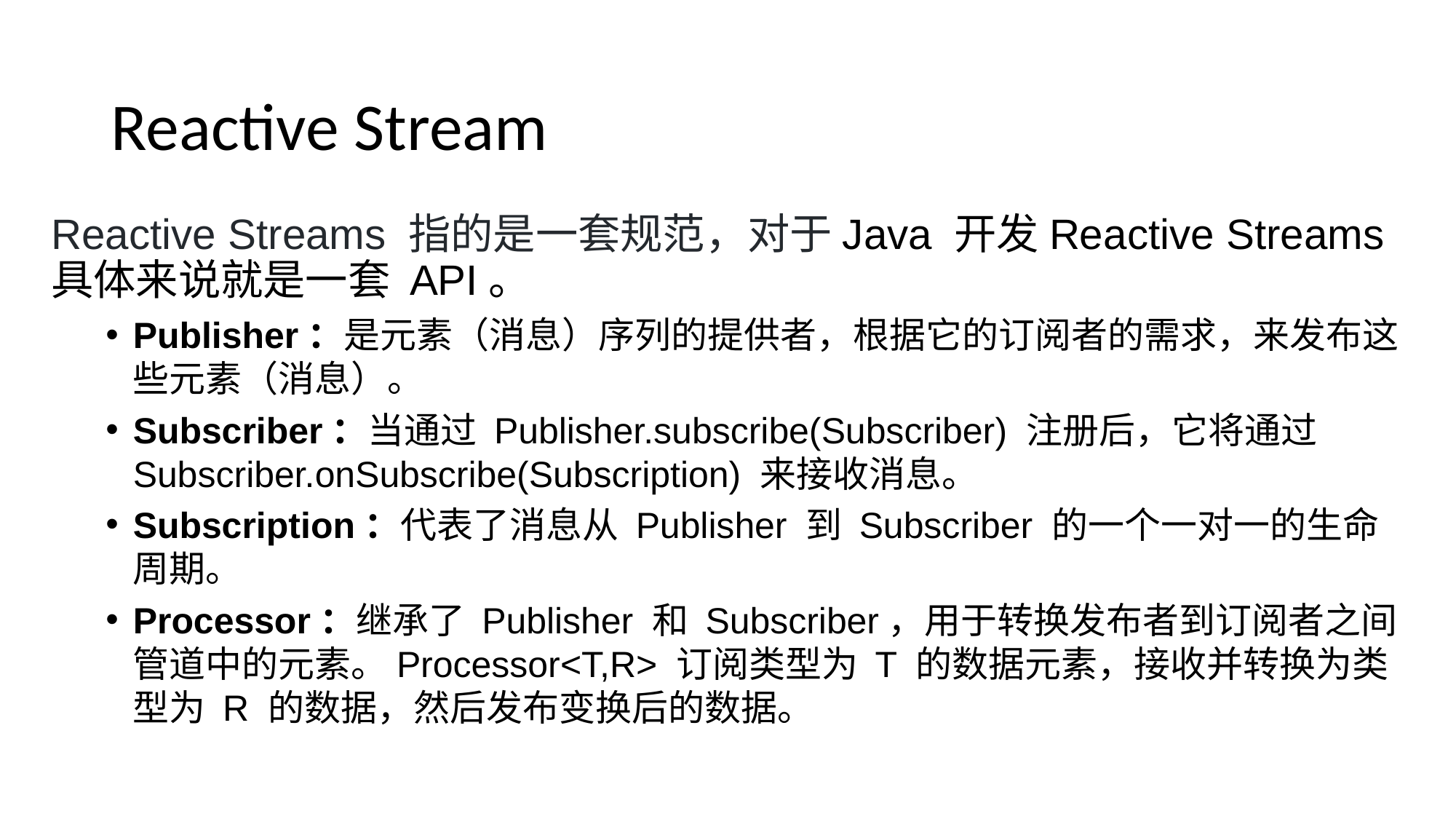

# Reactive Stream
Reactive Streams 指的是一套规范，对于Java 开发Reactive Streams 具体来说就是一套 API。
Publisher：是元素（消息）序列的提供者，根据它的订阅者的需求，来发布这些元素（消息）。
Subscriber：当通过 Publisher.subscribe(Subscriber) 注册后，它将通过 Subscriber.onSubscribe(Subscription) 来接收消息。
Subscription：代表了消息从 Publisher 到 Subscriber 的一个一对一的生命周期。
Processor：继承了 Publisher 和 Subscriber，用于转换发布者到订阅者之间管道中的元素。Processor<T,R> 订阅类型为 T 的数据元素，接收并转换为类型为 R 的数据，然后发布变换后的数据。